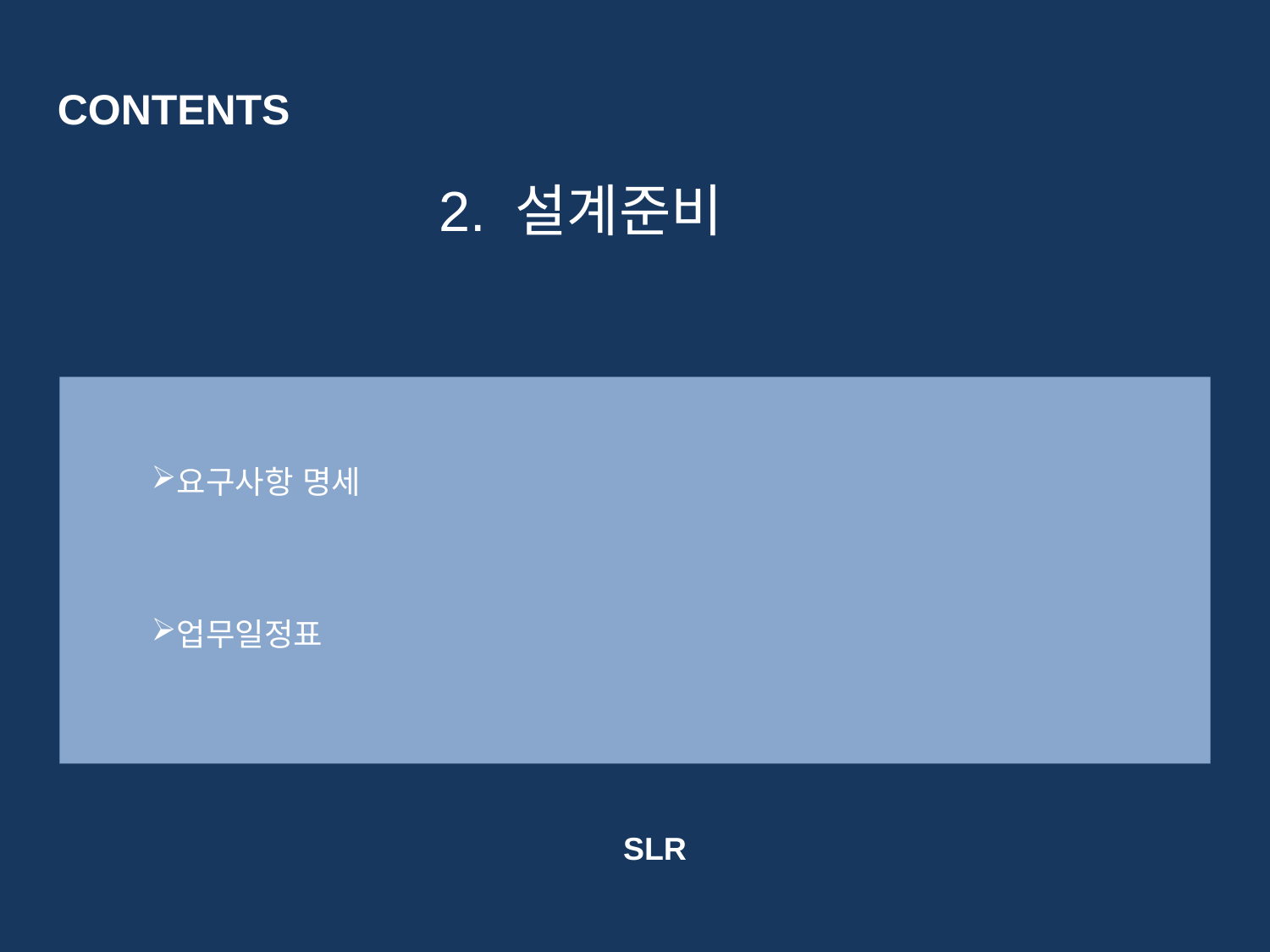

CONTENTS
2. 설계준비

요구사항 명세

업무일정표
SLR